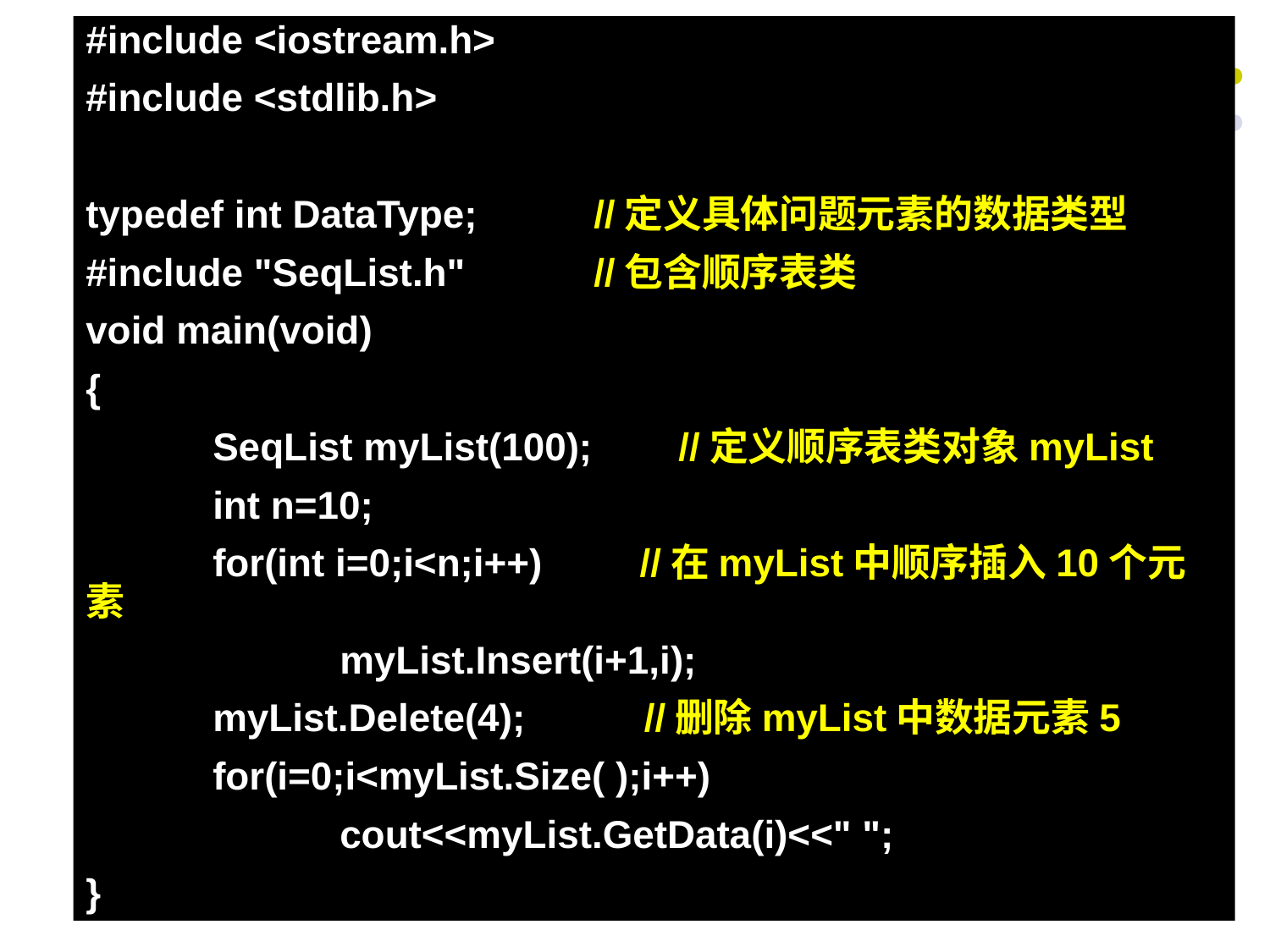

#include <iostream.h>
#include <stdlib.h>

typedef int DataType;   	//定义具体问题元素的数据类型
#include "SeqList.h"    	//包含顺序表类
void main(void)
{
	SeqList myList(100);        //定义顺序表类对象myList
	int n=10;
	for(int i=0;i<n;i++)         //在myList中顺序插入10个元素
		myList.Insert(i+1,i);
	myList.Delete(4);           //删除myList中数据元素5
	for(i=0;i<myList.Size( );i++)
		cout<<myList.GetData(i)<<" ";
}